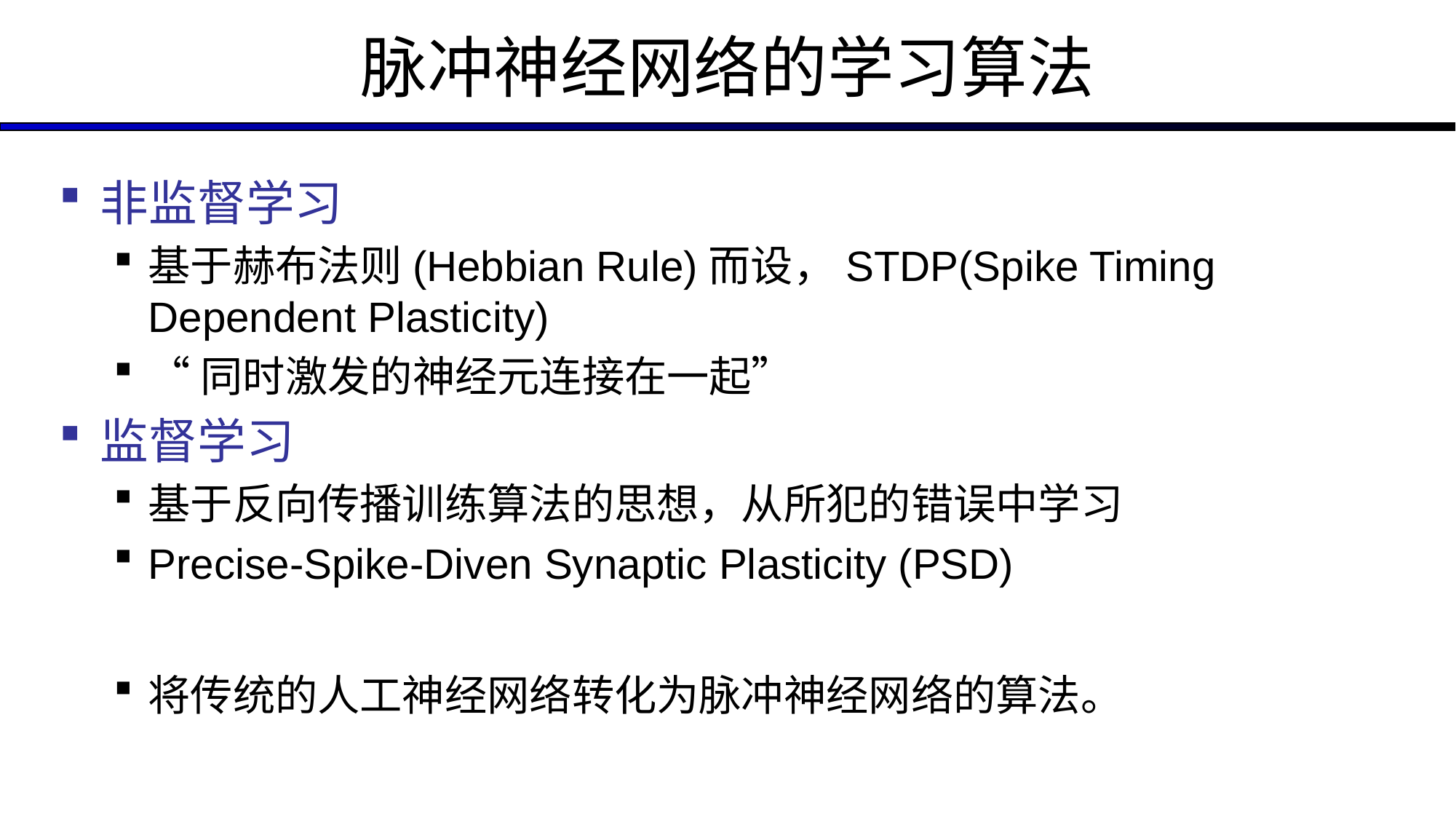

# 脉冲神经网络的学习算法
非监督学习
基于赫布法则(Hebbian Rule)而设，STDP(Spike Timing Dependent Plasticity)
“同时激发的神经元连接在一起”
监督学习
基于反向传播训练算法的思想，从所犯的错误中学习
Precise-Spike-Diven Synaptic Plasticity (PSD)

将传统的人工神经网络转化为脉冲神经网络的算法。